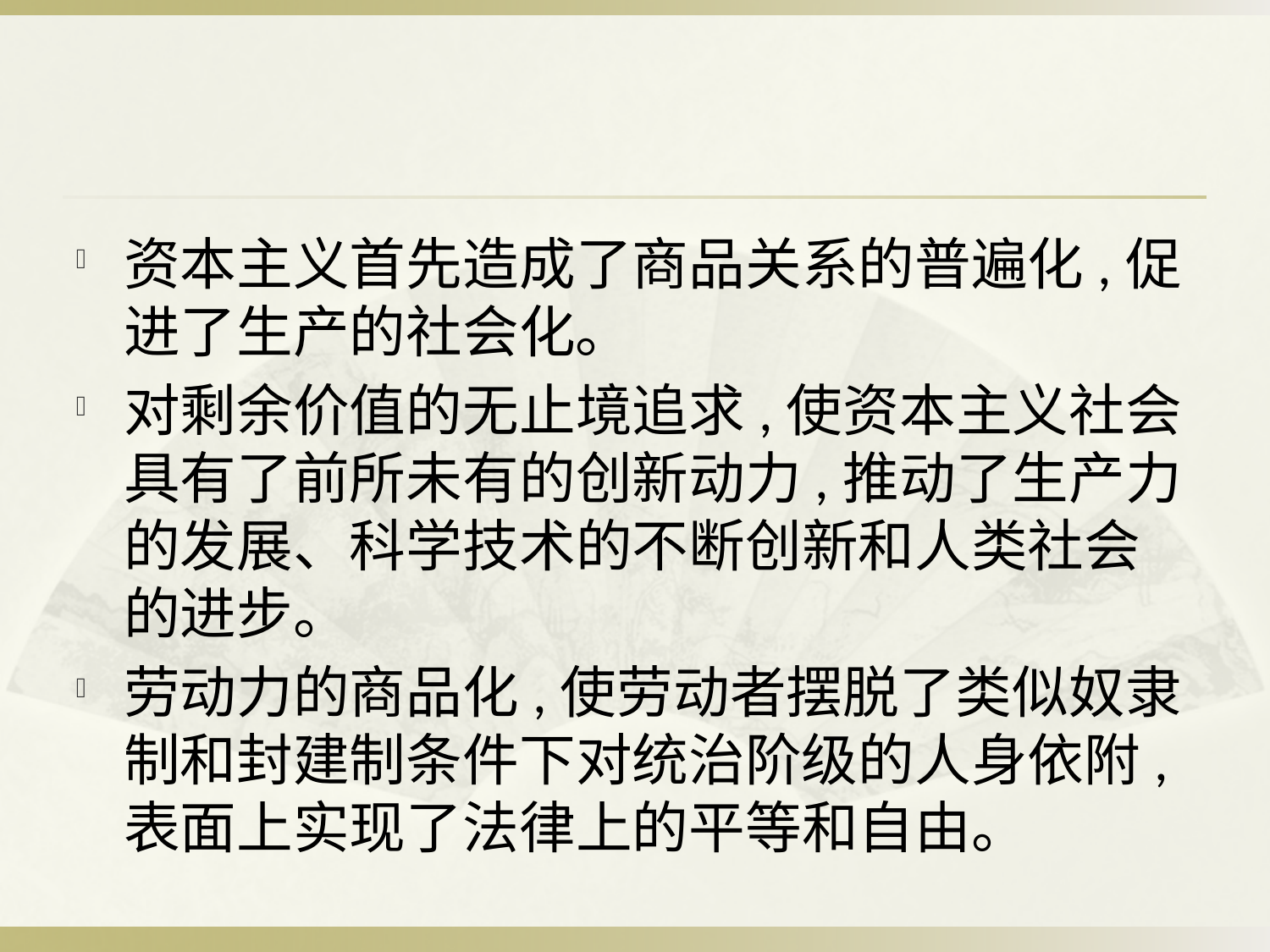

#
资本主义首先造成了商品关系的普遍化,促进了生产的社会化。
对剩余价值的无止境追求,使资本主义社会具有了前所未有的创新动力,推动了生产力的发展、科学技术的不断创新和人类社会的进步。
劳动力的商品化,使劳动者摆脱了类似奴隶制和封建制条件下对统治阶级的人身依附,表面上实现了法律上的平等和自由。